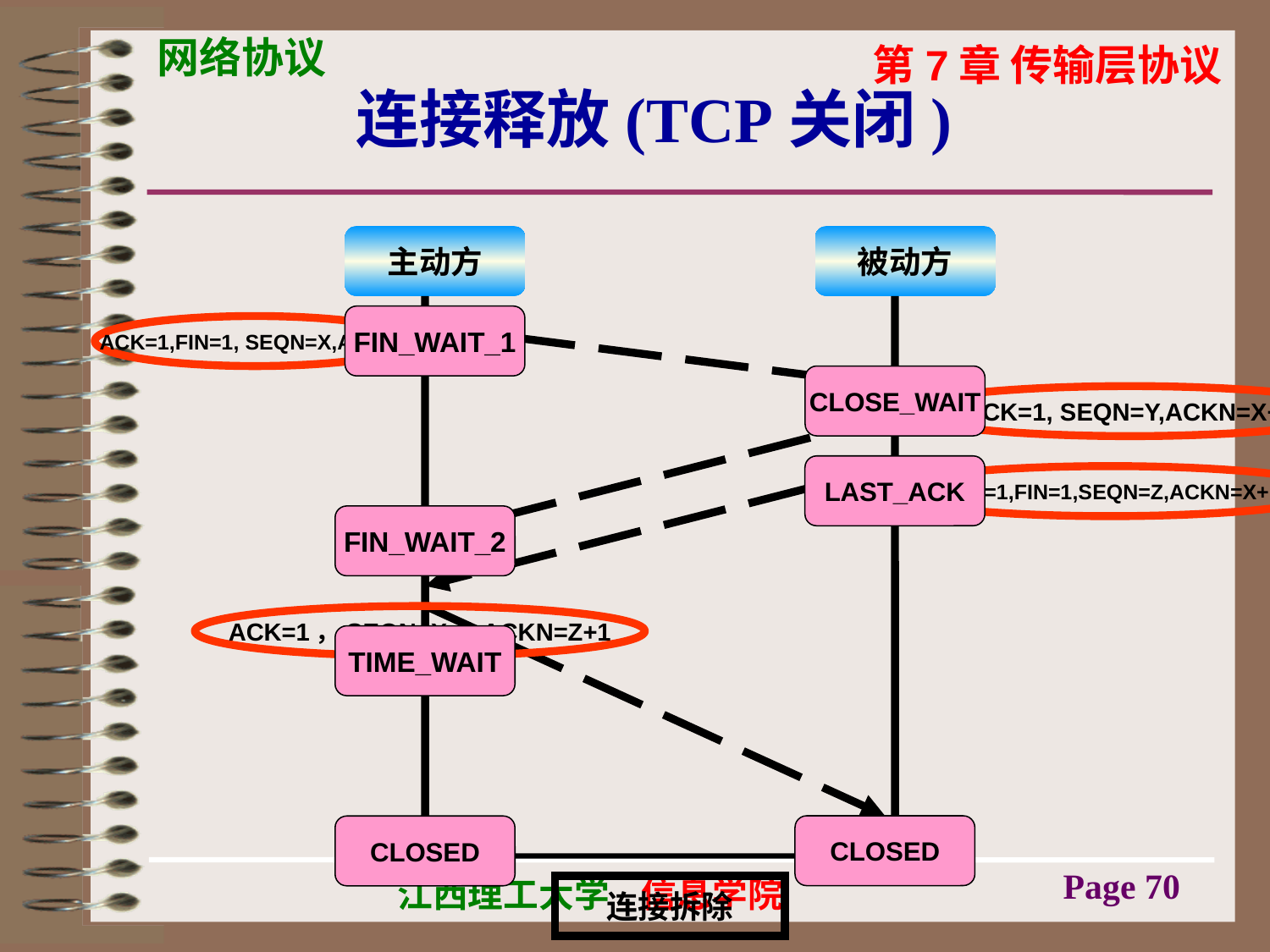

# 连接释放(TCP关闭)
主动方
被动方

FIN_WAIT_1
ACK=1,FIN=1, SEQN=X,ACK=Y

CLOSE_WAIT
ACK=1, SEQN=Y,ACKN=X+1

LAST_ACK

ACK=1,FIN=1,SEQN=Z,ACKN=X+1
FIN_WAIT_2

ACK=1，SEQN=X+1,ACKN=Z+1
TIME_WAIT
CLOSED
CLOSED

Page 70
连接拆除